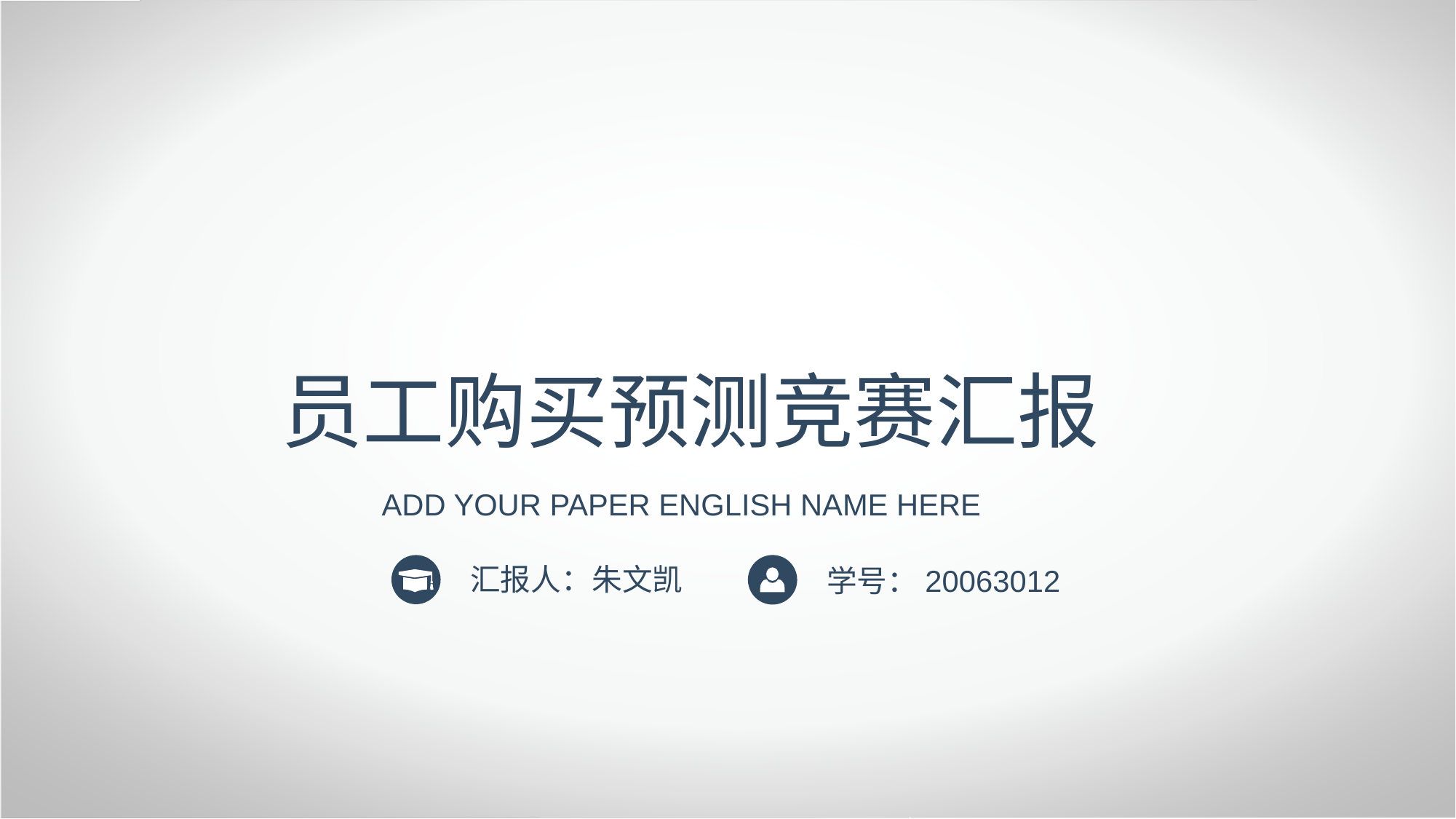

员工购买预测竞赛汇报
ADD YOUR PAPER ENGLISH NAME HERE

汇报人：朱文凯
学号：20063012